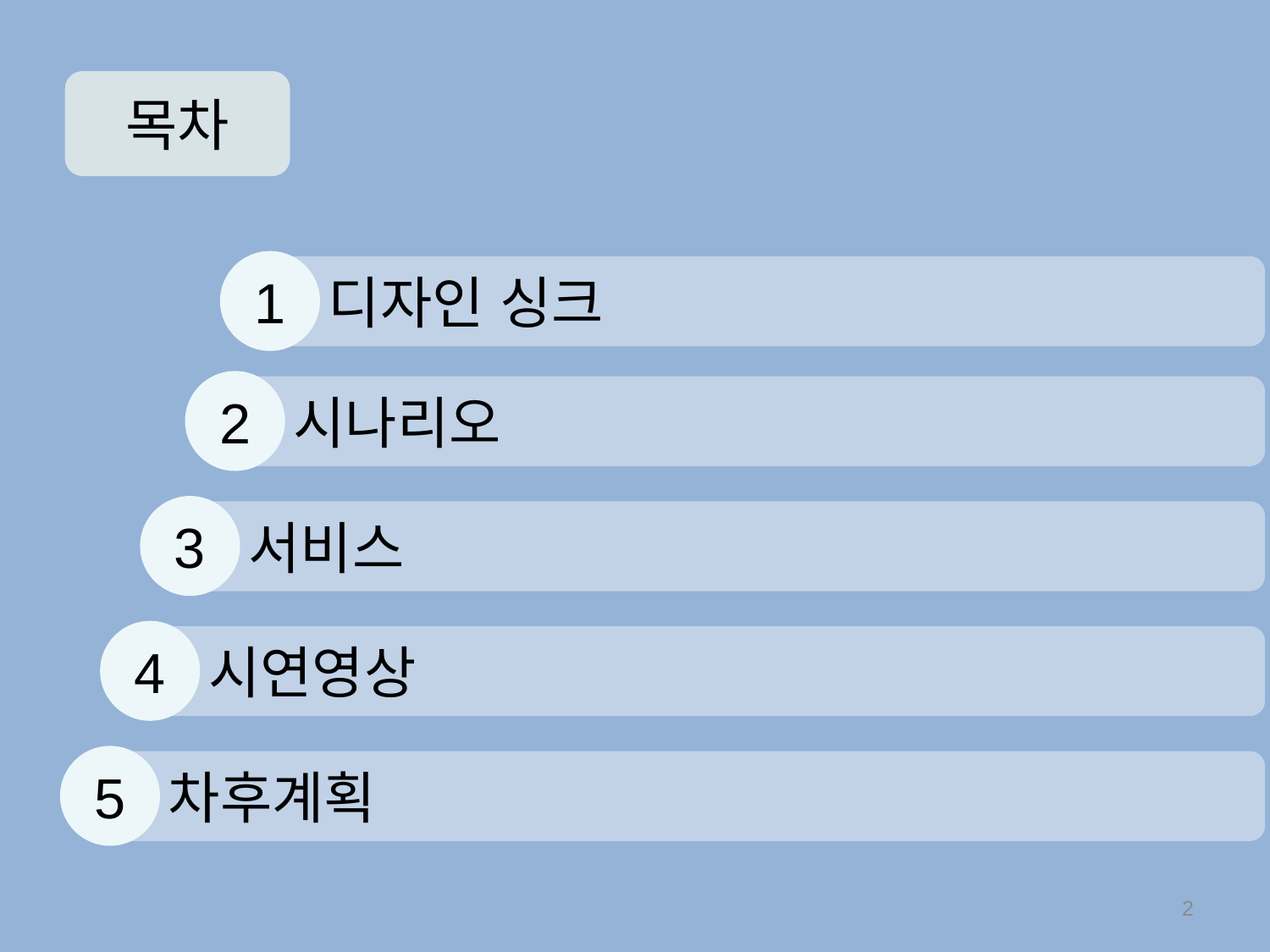

목차
1
   디자인 싱크
2
   시나리오

3
   서비스
4
   시연영상
5
   차후계획
2